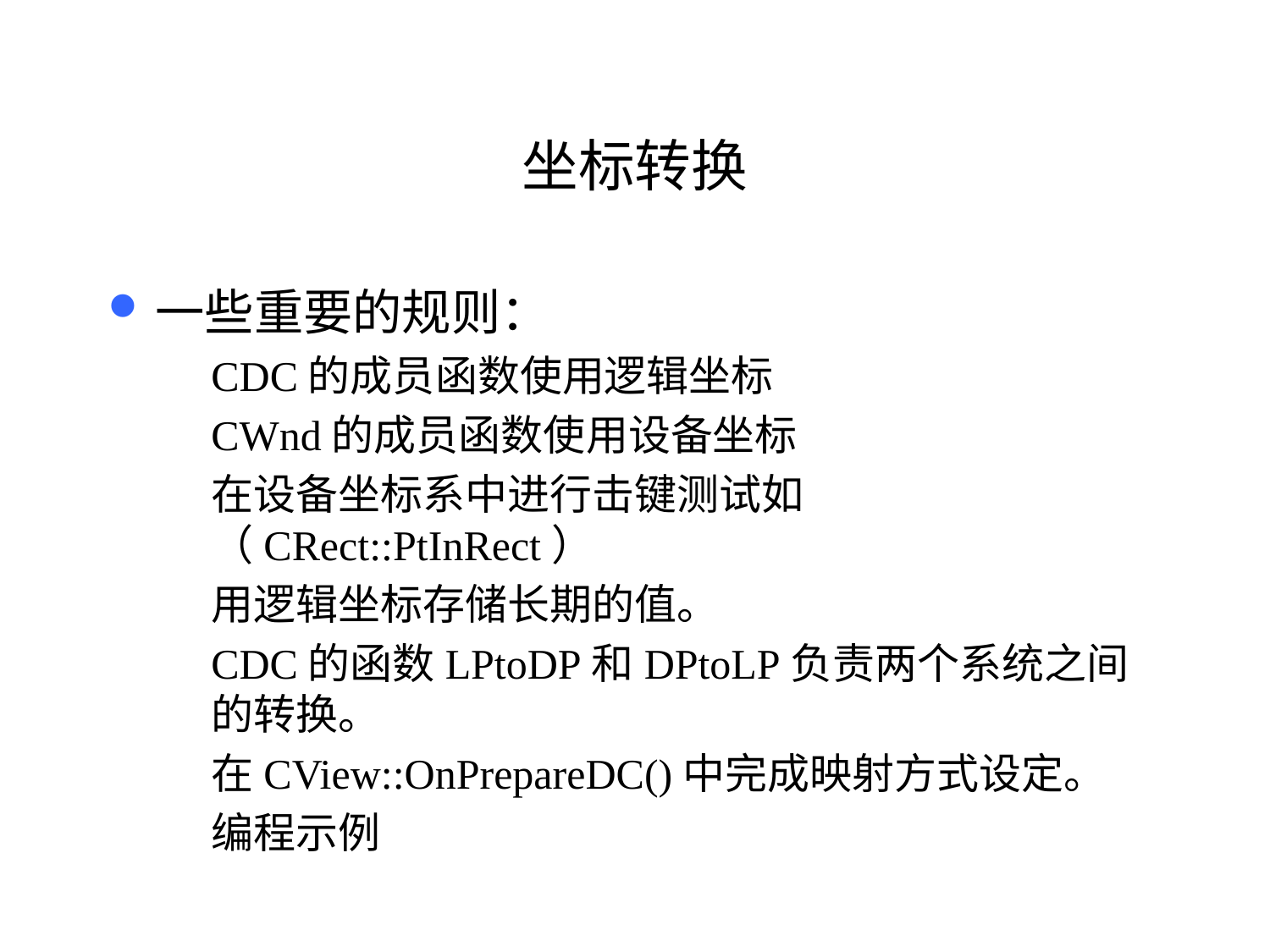

# 坐标转换
一些重要的规则：
CDC的成员函数使用逻辑坐标
CWnd的成员函数使用设备坐标
在设备坐标系中进行击键测试如（CRect::PtInRect）
用逻辑坐标存储长期的值。
CDC的函数LPtoDP和DPtoLP负责两个系统之间的转换。
在CView::OnPrepareDC()中完成映射方式设定。
编程示例
39